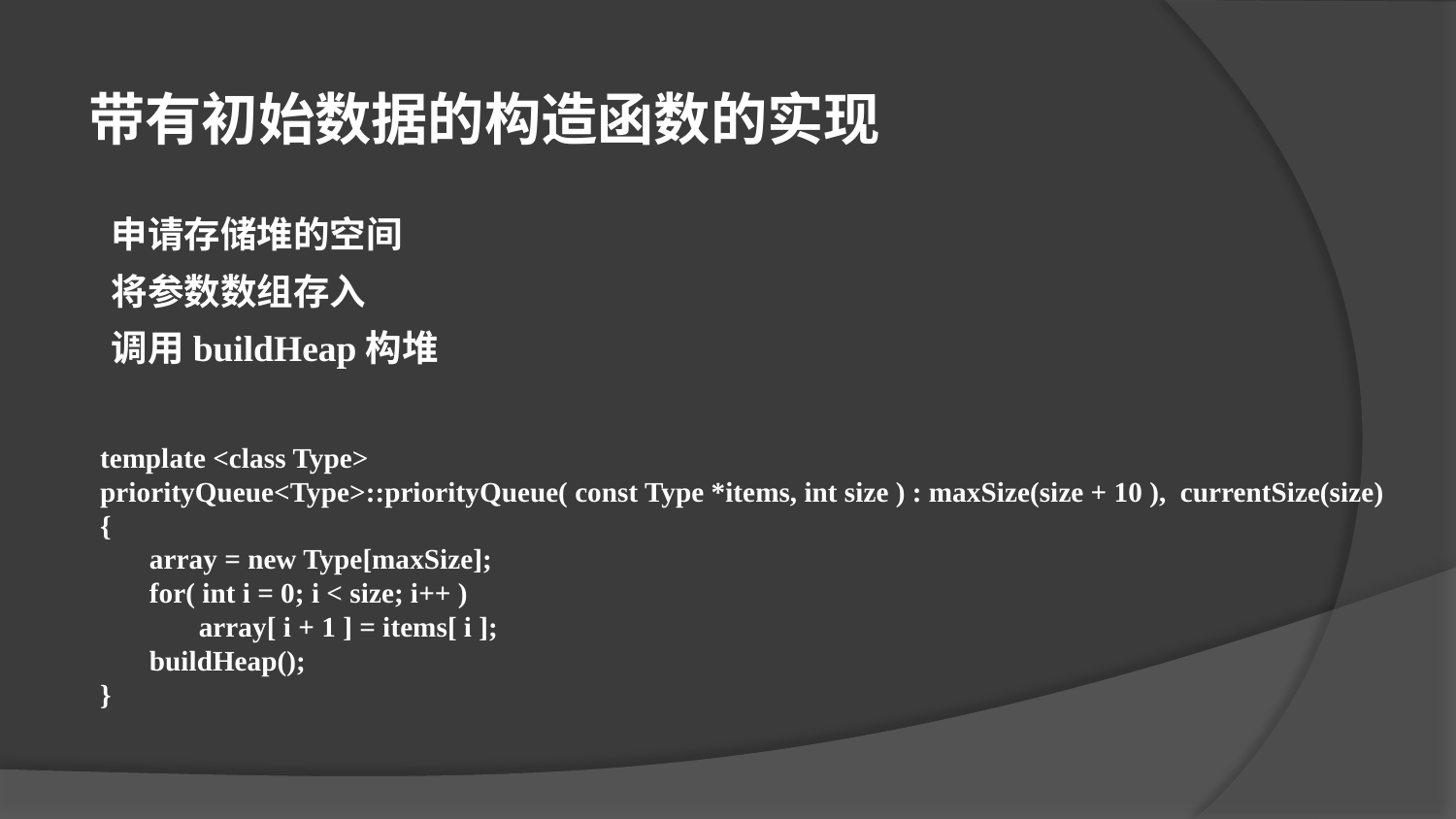

带有初始数据的构造函数的实现
申请存储堆的空间
将参数数组存入
调用buildHeap构堆
template <class Type>
priorityQueue<Type>::priorityQueue( const Type *items, int size ) : maxSize(size + 10 ),  currentSize(size)
{
       array = new Type[maxSize];
       for( int i = 0; i < size; i++ )
              array[ i + 1 ] = items[ i ];
       buildHeap();
}